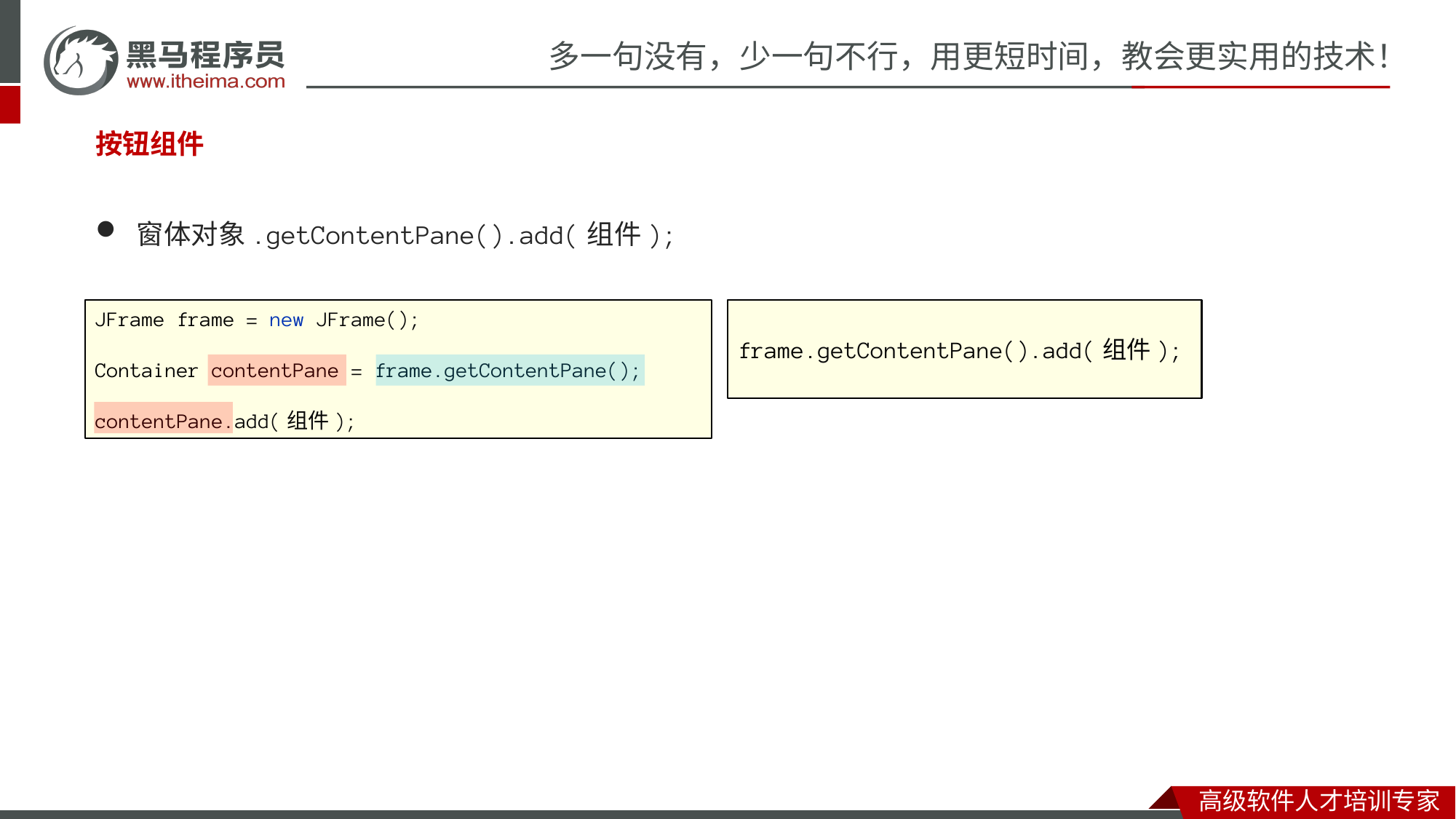

#

按钮组件
窗体对象.getContentPane().add(组件);
JFrame frame = new JFrame();
Container contentPane = frame.getContentPane();
contentPane.add(组件);

frame.getContentPane().add(组件);